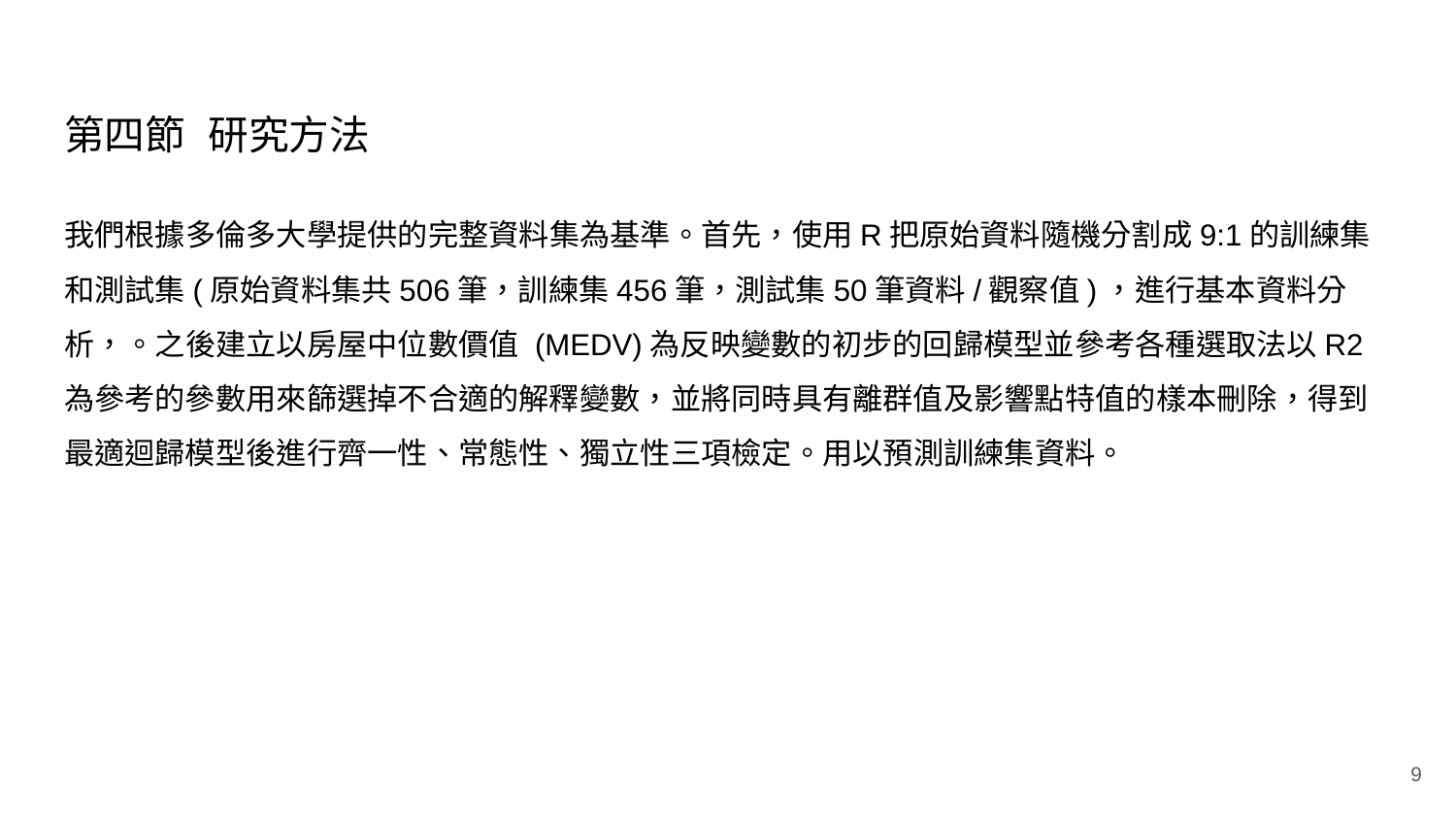

# 第四節  研究方法

我們根據多倫多大學提供的完整資料集為基準。首先，使用R把原始資料隨機分割成9:1的訓練集和測試集(原始資料集共506筆，訓練集456筆，測試集50筆資料/觀察值)，進行基本資料分析，。之後建立以房屋中位數價值 (MEDV)為反映變數的初步的回歸模型並參考各種選取法以R2為參考的參數用來篩選掉不合適的解釋變數，並將同時具有離群值及影響點特值的樣本刪除，得到最適迴歸模型後進行齊一性、常態性、獨立性三項檢定。用以預測訓練集資料。

9